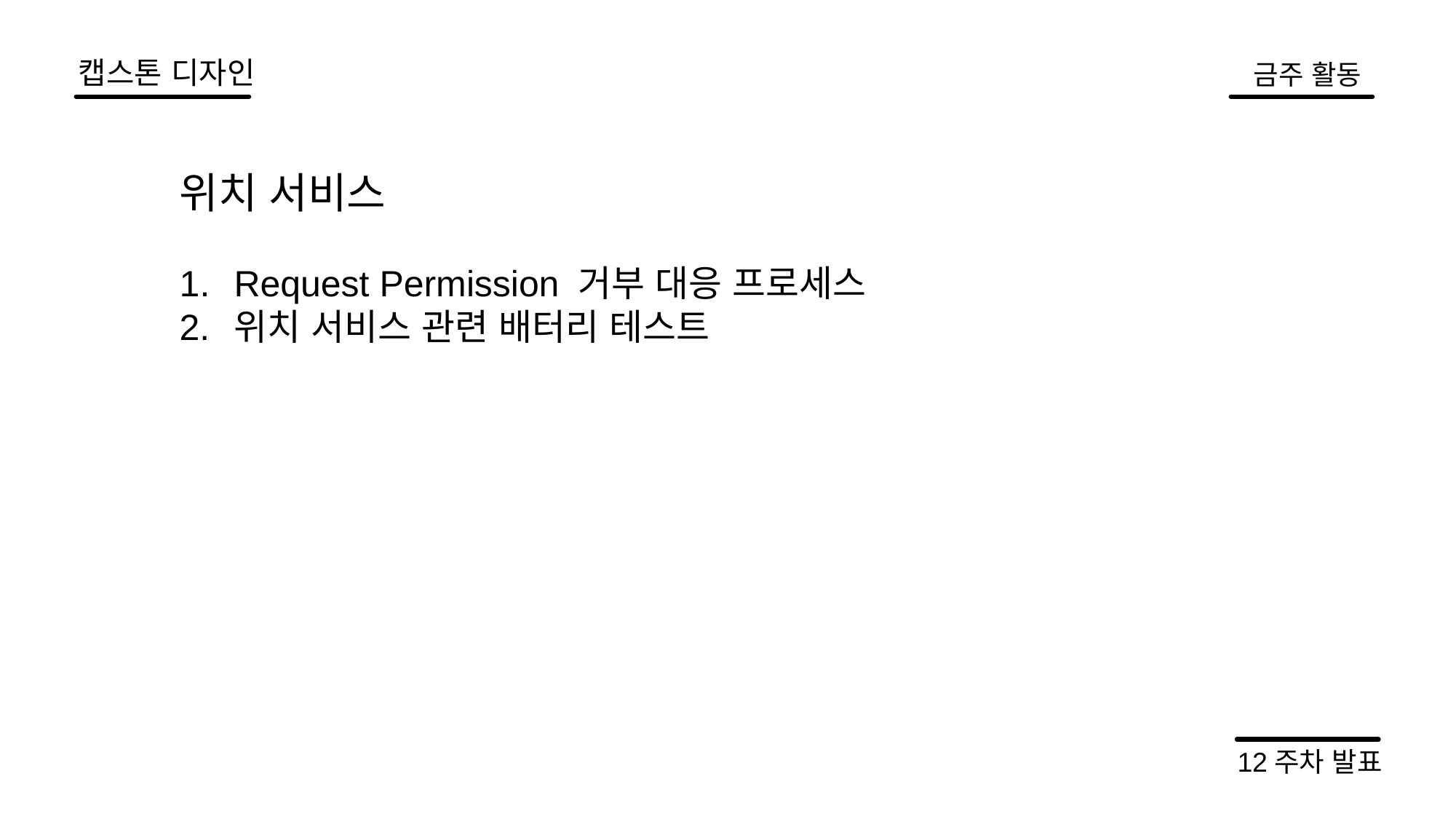

캡스톤 디자인
금주 활동
위치 서비스

Request Permission 거부 대응 프로세스
위치 서비스 관련 배터리 테스트
12주차 발표